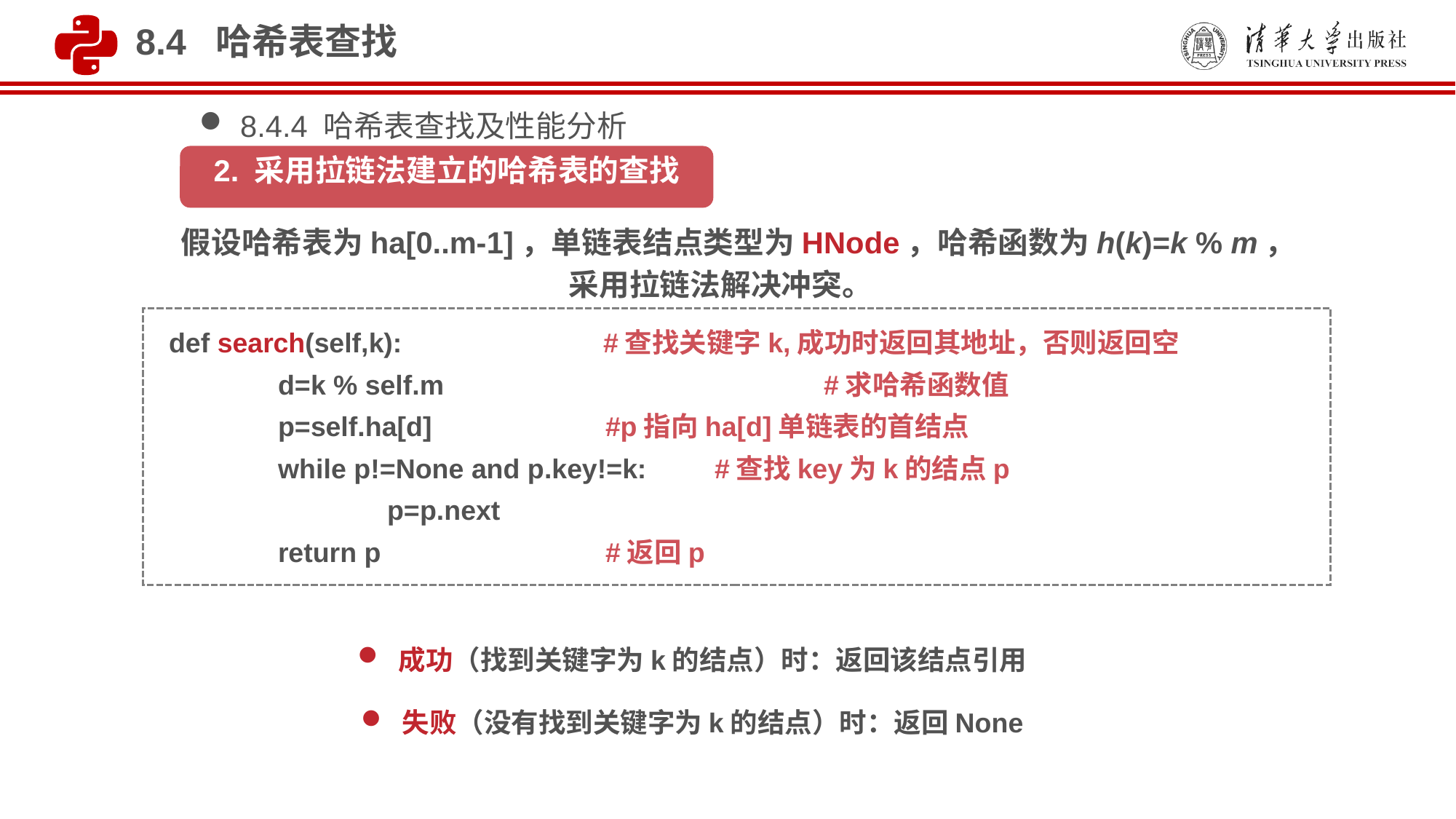

8.4  哈希表查找
8.4.4 哈希表查找及性能分析

2. 采用拉链法建立的哈希表的查找
    假设哈希表为ha[0..m-1]，单链表结点类型为HNode，哈希函数为h(k)=k % m，采用拉链法解决冲突。
def search(self,k):	              #查找关键字k,成功时返回其地址，否则返回空
	d=k % self.m				#求哈希函数值
    	p=self.ha[d]                   	#p指向ha[d]单链表的首结点
    	while p!=None and p.key!=k:    	#查找key为k的结点p
		p=p.next
  	return p                       	#返回p
成功（找到关键字为k的结点）时：返回该结点引用
失败（没有找到关键字为k的结点）时：返回None